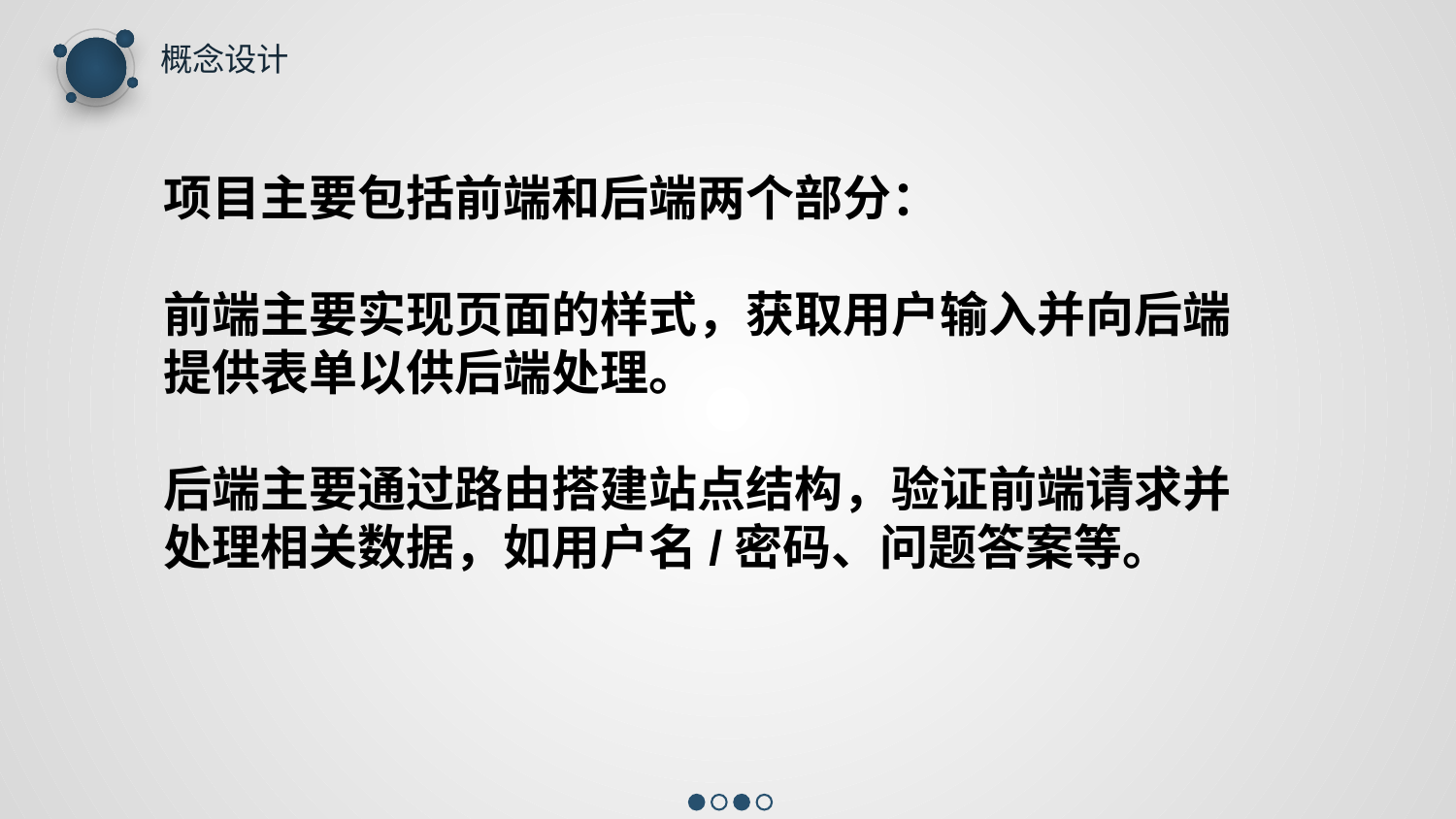

概念设计
项目主要包括前端和后端两个部分：

前端主要实现页面的样式，获取用户输入并向后端提供表单以供后端处理。

后端主要通过路由搭建站点结构，验证前端请求并处理相关数据，如用户名/密码、问题答案等。